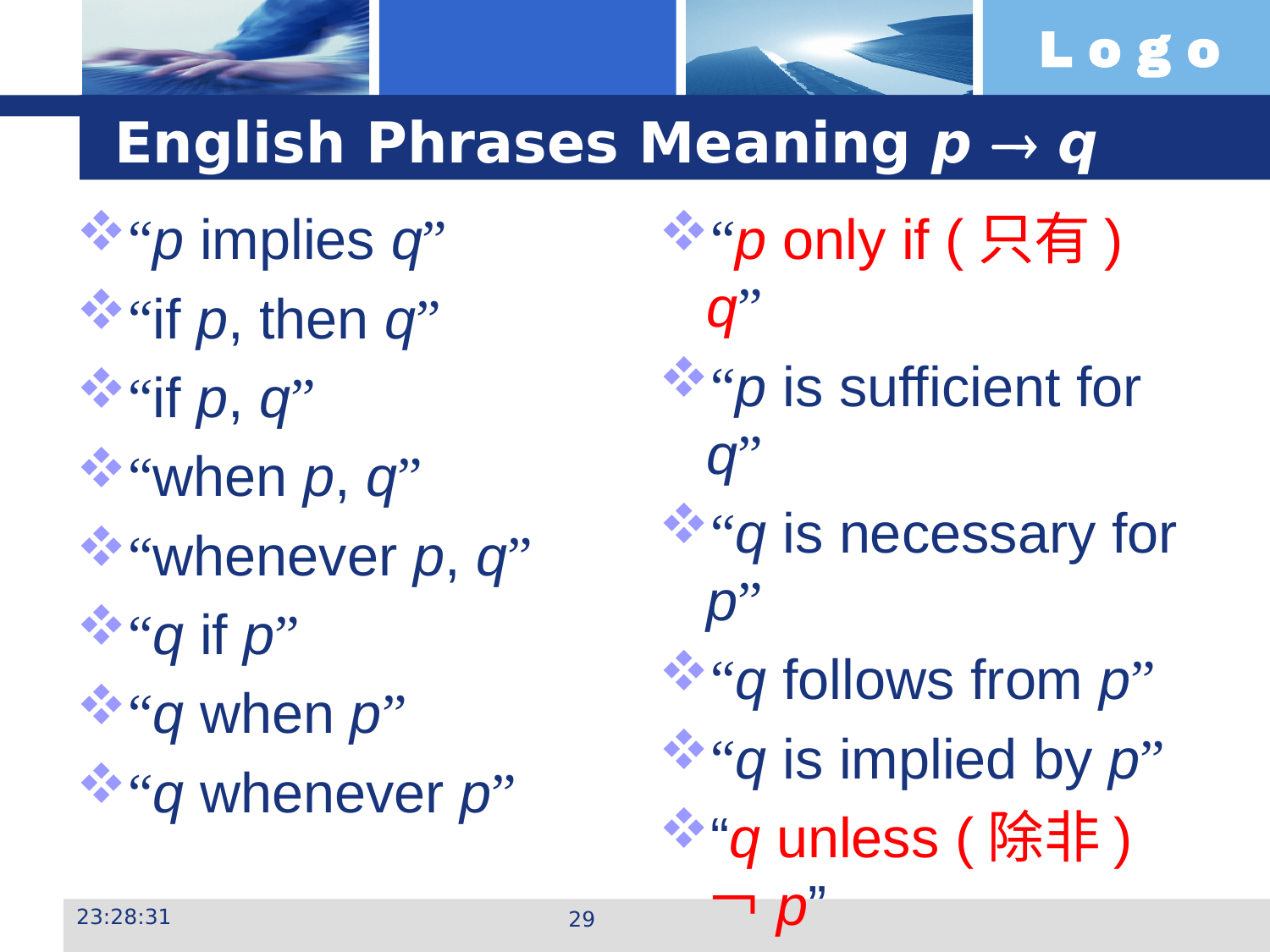

# English Phrases Meaning p → q
“p implies q”
“if p, then q”
“if p, q”
“when p, q”
“whenever p, q”
“q if p”
“q when p”
“q whenever p”
“p only if (只有) q”
“p is sufficient for q”
“q is necessary for p”
“q follows from p”
“q is implied by p”
“q unless (除非)￢p”
 你会挂科的，除非你努力学习。
你会变胖的，除非你现在开始减肥。

23:28:31
29